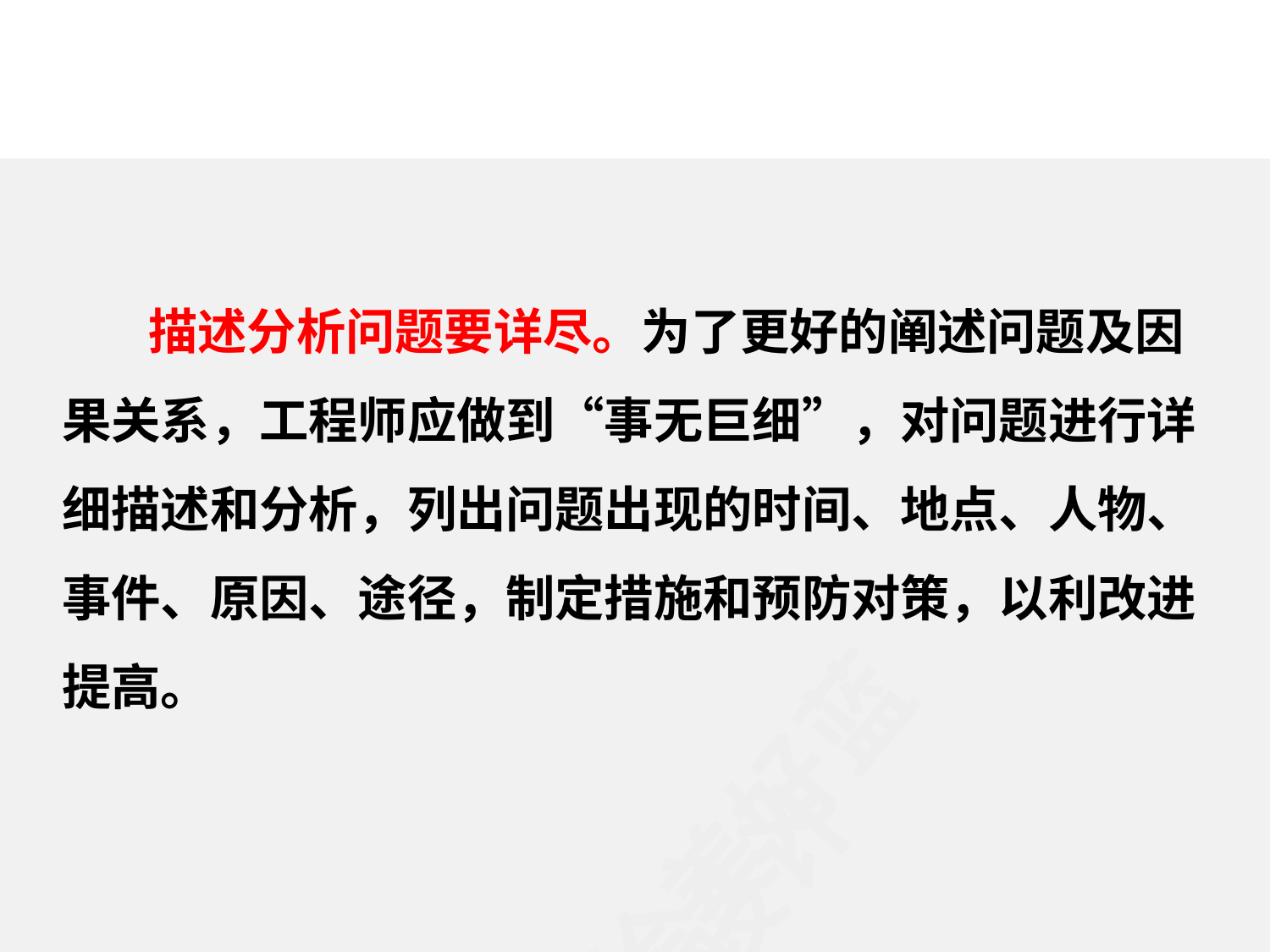

描述分析问题要详尽。为了更好的阐述问题及因果关系，工程师应做到“事无巨细”，对问题进行详细描述和分析，列出问题出现的时间、地点、人物、事件、原因、途径，制定措施和预防对策，以利改进提高。